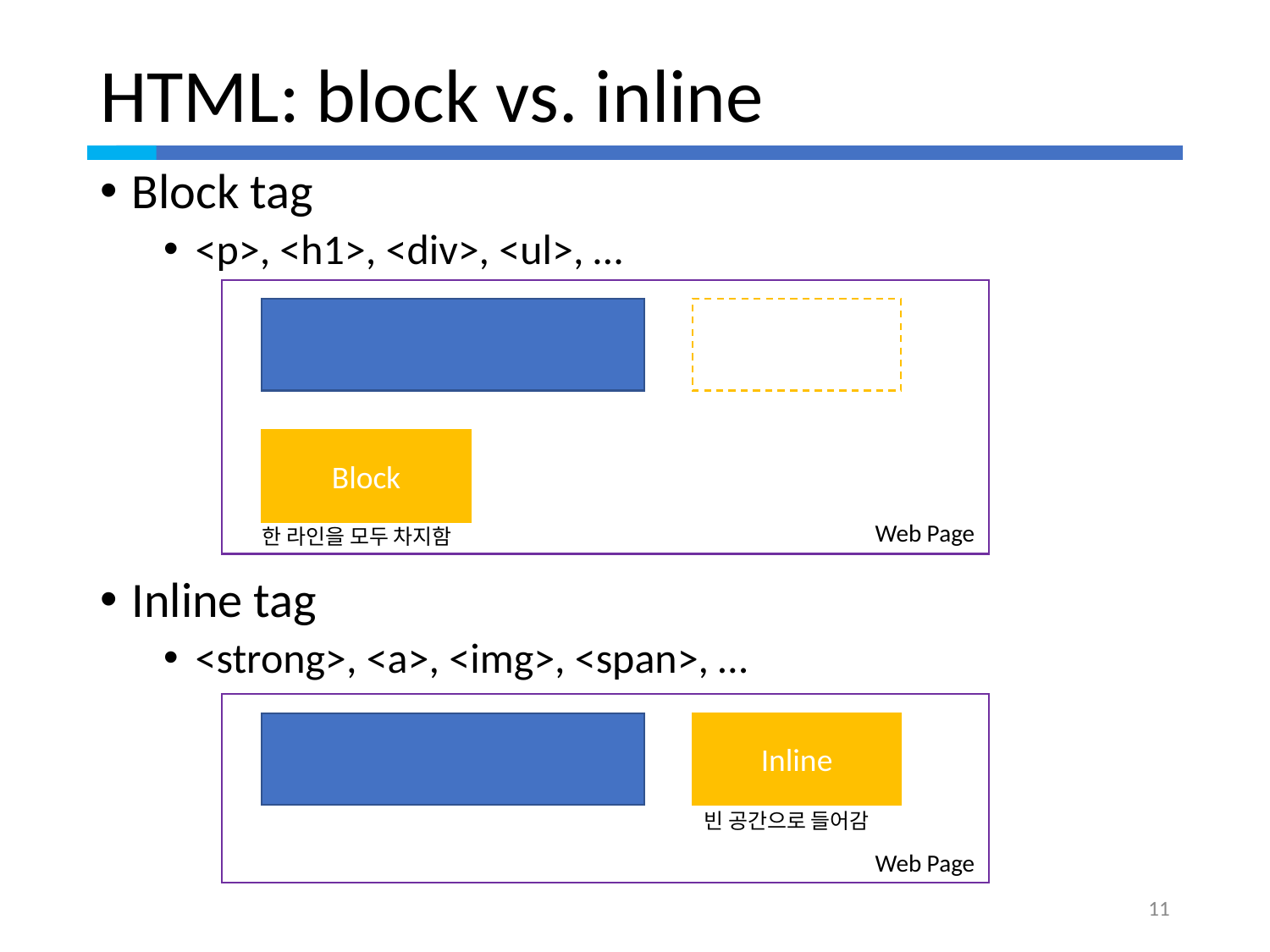

# HTML: block vs. inline
Block tag
<p>, <h1>, <div>, <ul>, …

Inline tag
<strong>, <a>, <img>, <span>, …

Block
Web Page
한 라인을 모두 차지함

Inline
빈 공간으로 들어감
Web Page
11